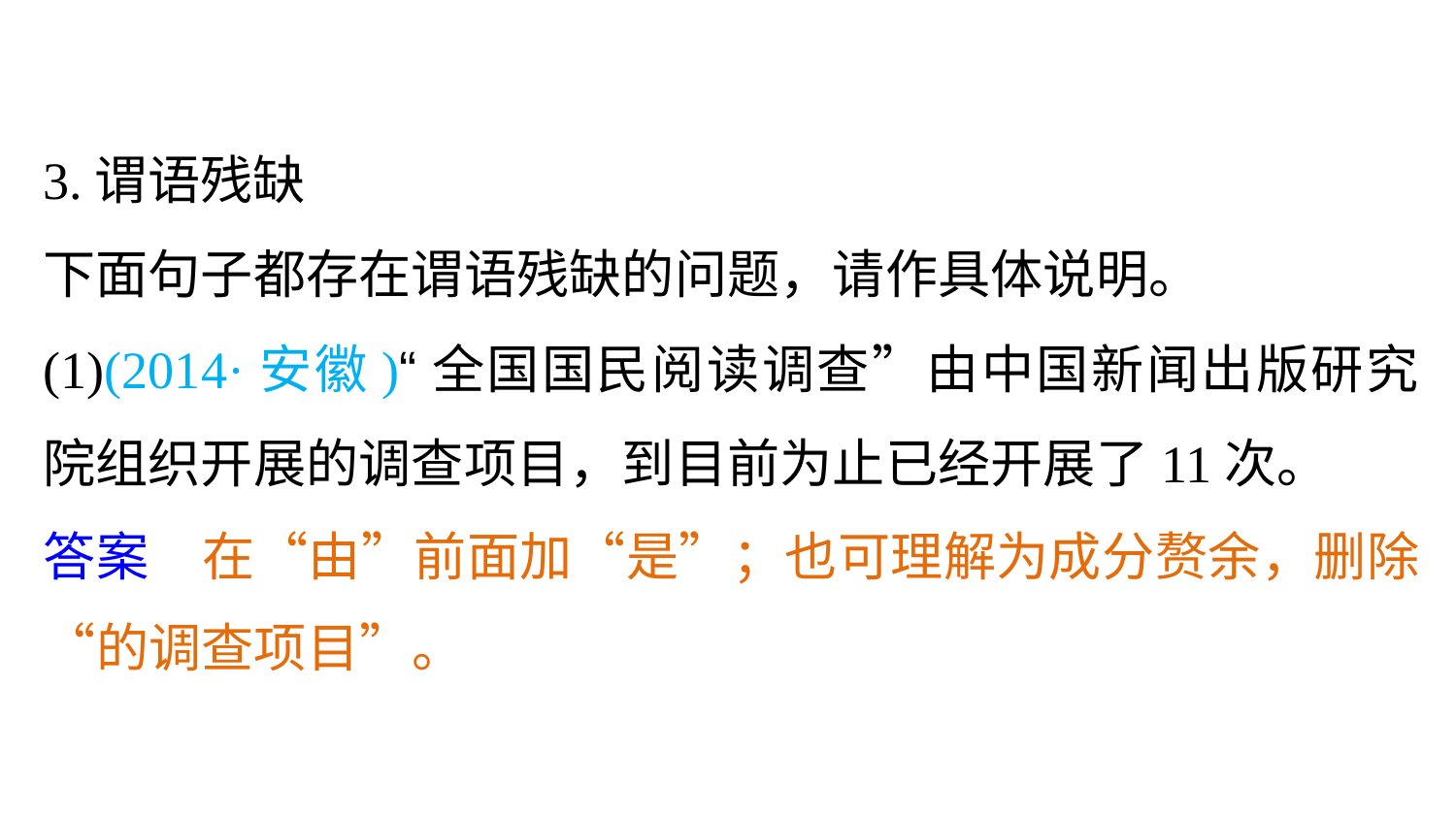

3.谓语残缺
下面句子都存在谓语残缺的问题，请作具体说明。
(1)(2014·安徽)“全国国民阅读调查”由中国新闻出版研究院组织开展的调查项目，到目前为止已经开展了11次。
答案　在“由”前面加“是”；也可理解为成分赘余，删除“的调查项目”。